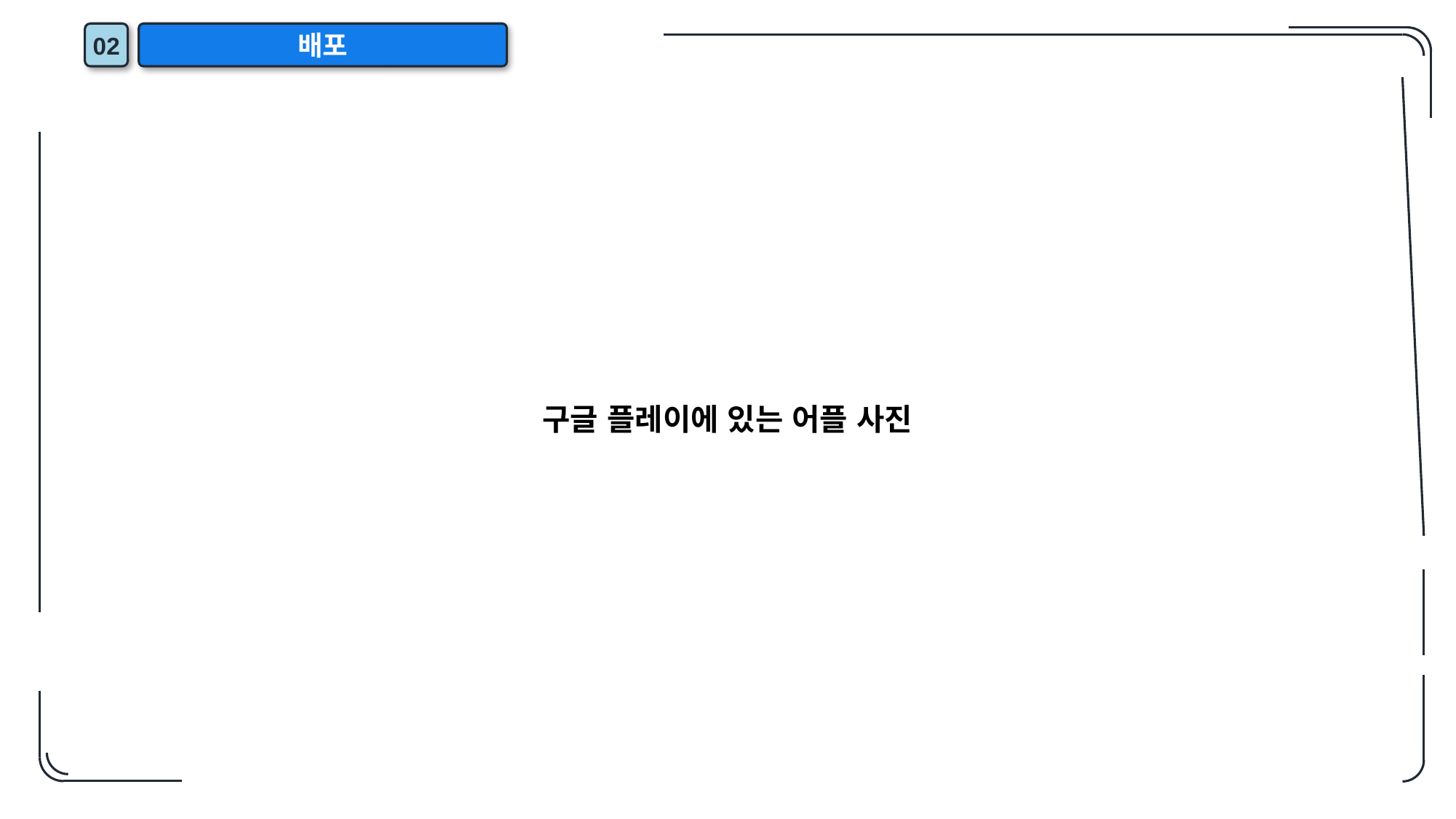

02
배포

구글 플레이에 있는 어플 사진